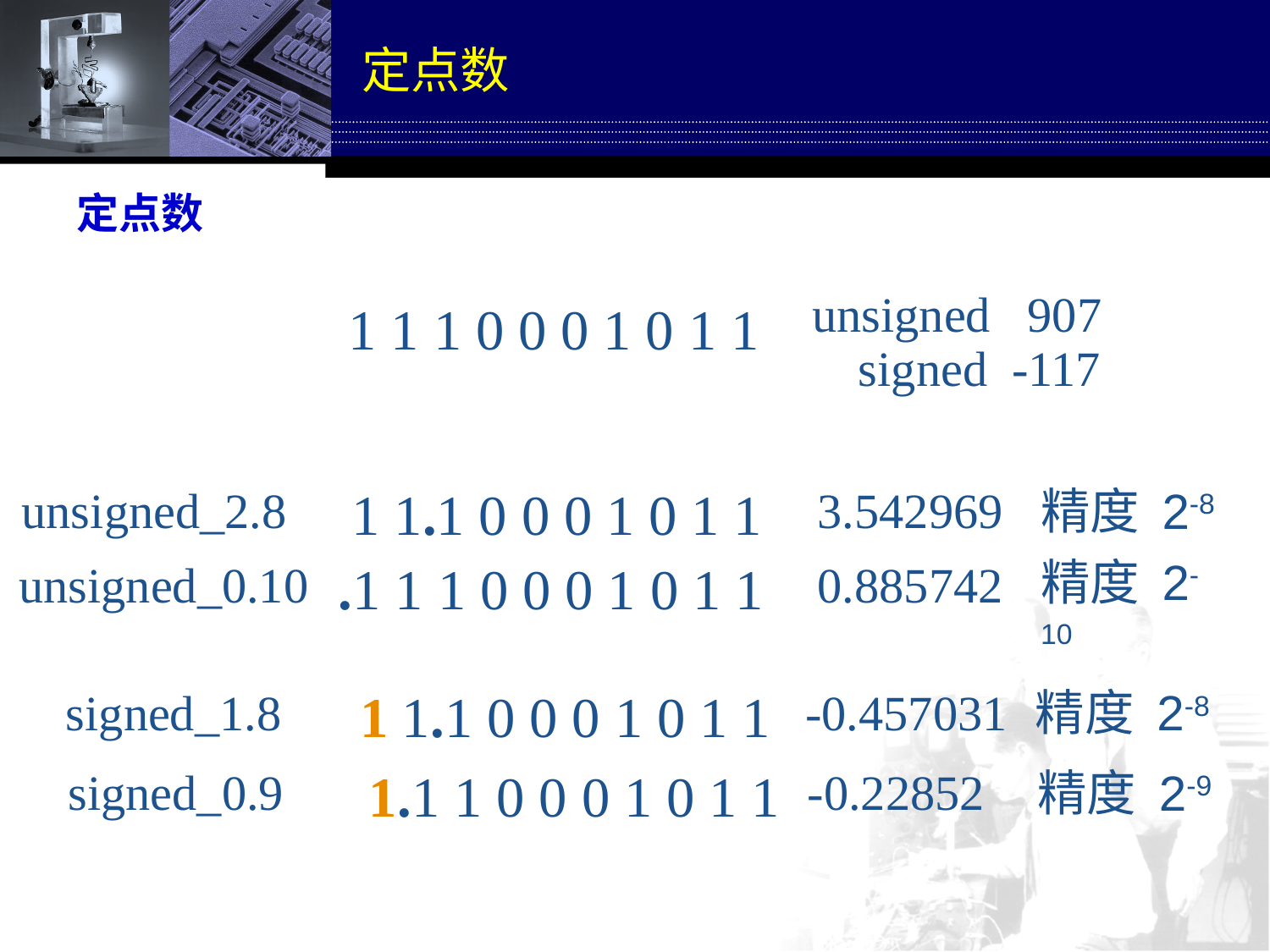

# 定点数
定点数
unsigned   907
1 1 1 0 0 0 1 0 1 1
    signed  -117
1 1.1 0 0 0 1 0 1 1
unsigned_2.8
3.542969
精度 2-8
精度 2-10
.1 1 1 0 0 0 1 0 1 1
unsigned_0.10
0.885742
1 1.1 0 0 0 1 0 1 1
    signed_1.8
-0.457031
精度 2-8
1.1 1 0 0 0 1 0 1 1
    signed_0.9
-0.22852
精度 2-9